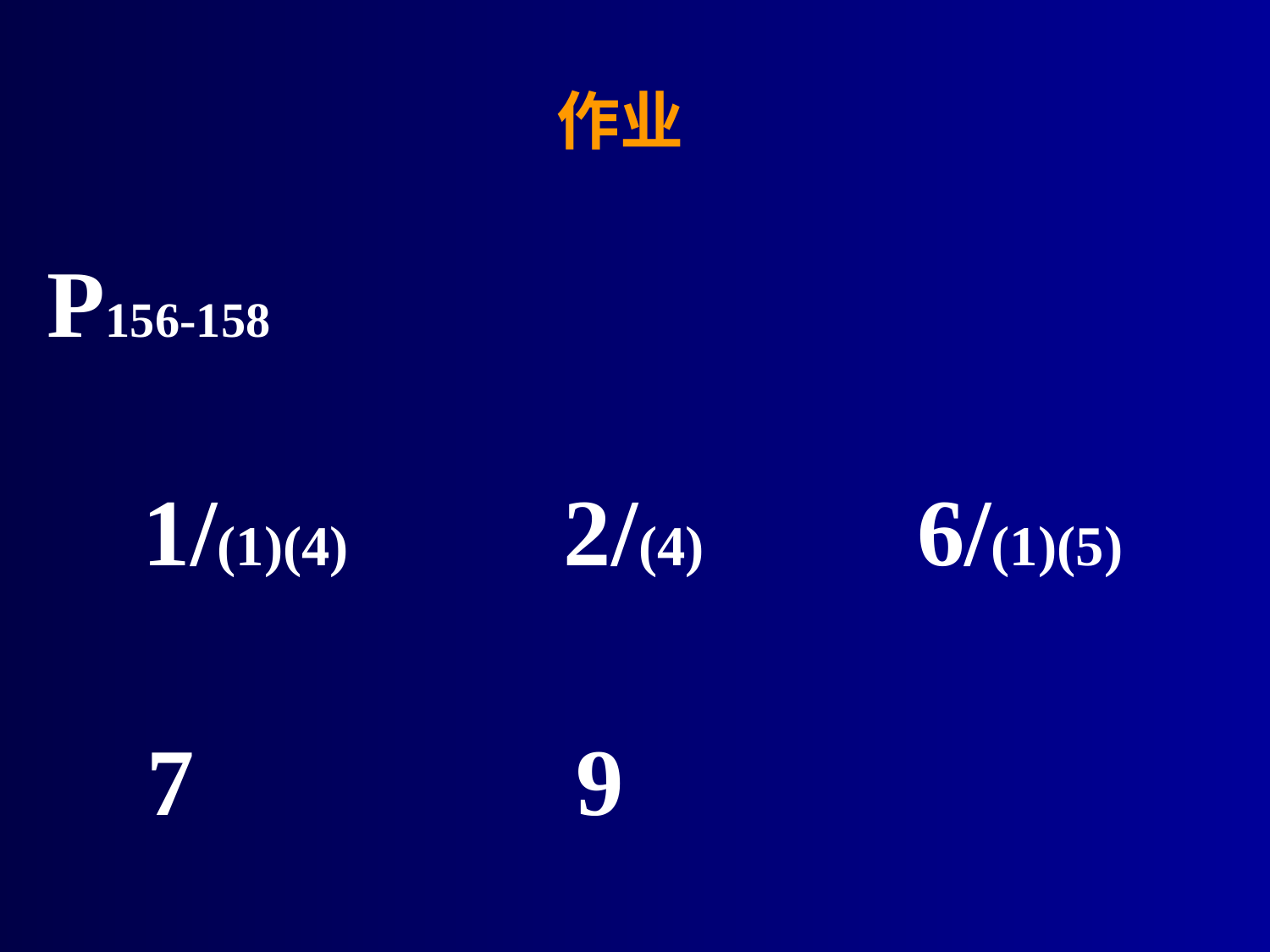

# 作业
P156-158

    1/(1)(4)         2/(4)               6/(1)(5)

       7                9